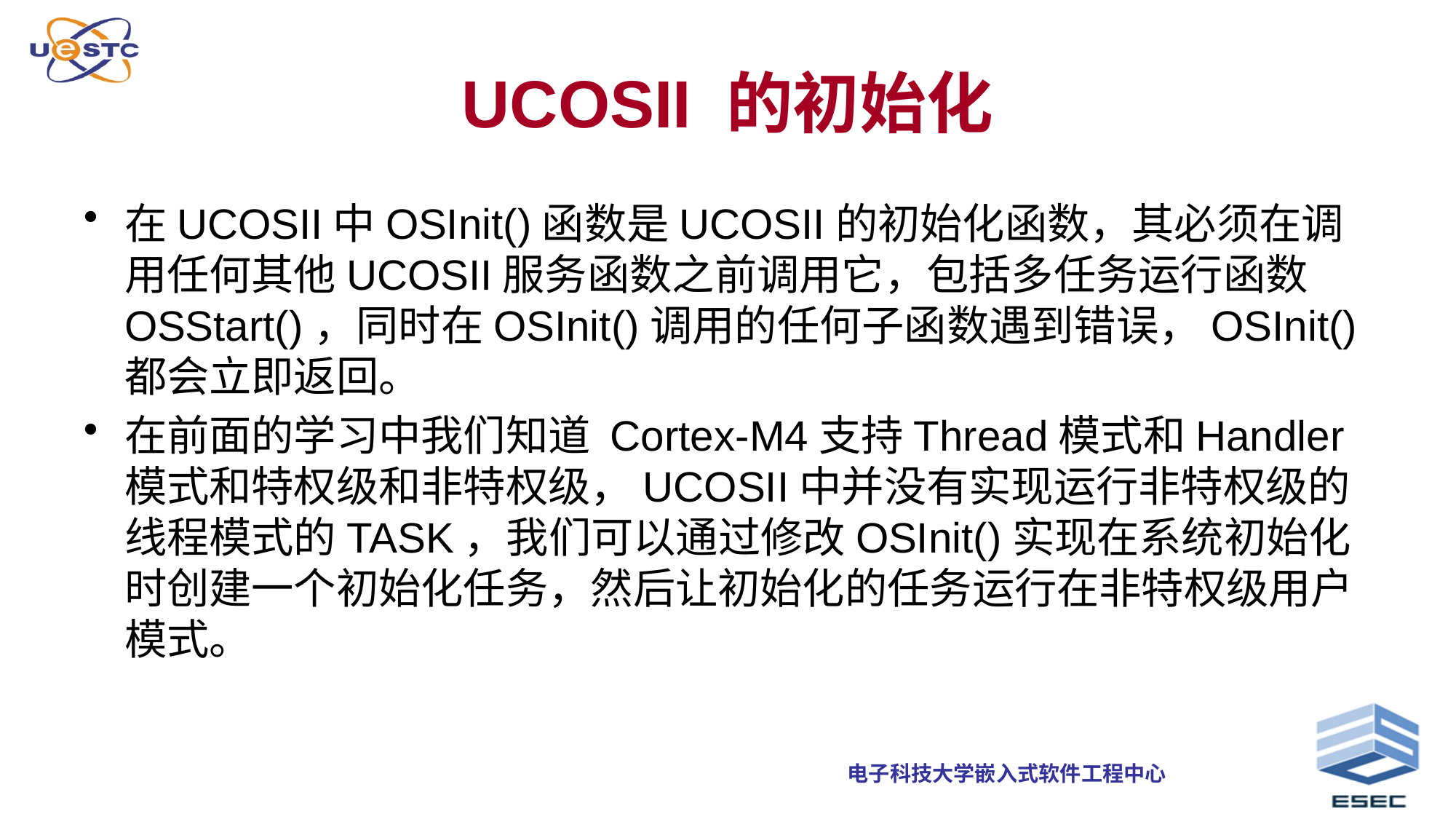

# UCOSII 的初始化
在UCOSII中OSInit()函数是UCOSII的初始化函数，其必须在调用任何其他UCOSII服务函数之前调用它，包括多任务运行函数OSStart()，同时在OSInit()调用的任何子函数遇到错误，OSInit()都会立即返回。
在前面的学习中我们知道 Cortex-M4支持Thread模式和Handler模式和特权级和非特权级，UCOSII中并没有实现运行非特权级的线程模式的TASK，我们可以通过修改OSInit()实现在系统初始化时创建一个初始化任务，然后让初始化的任务运行在非特权级用户模式。